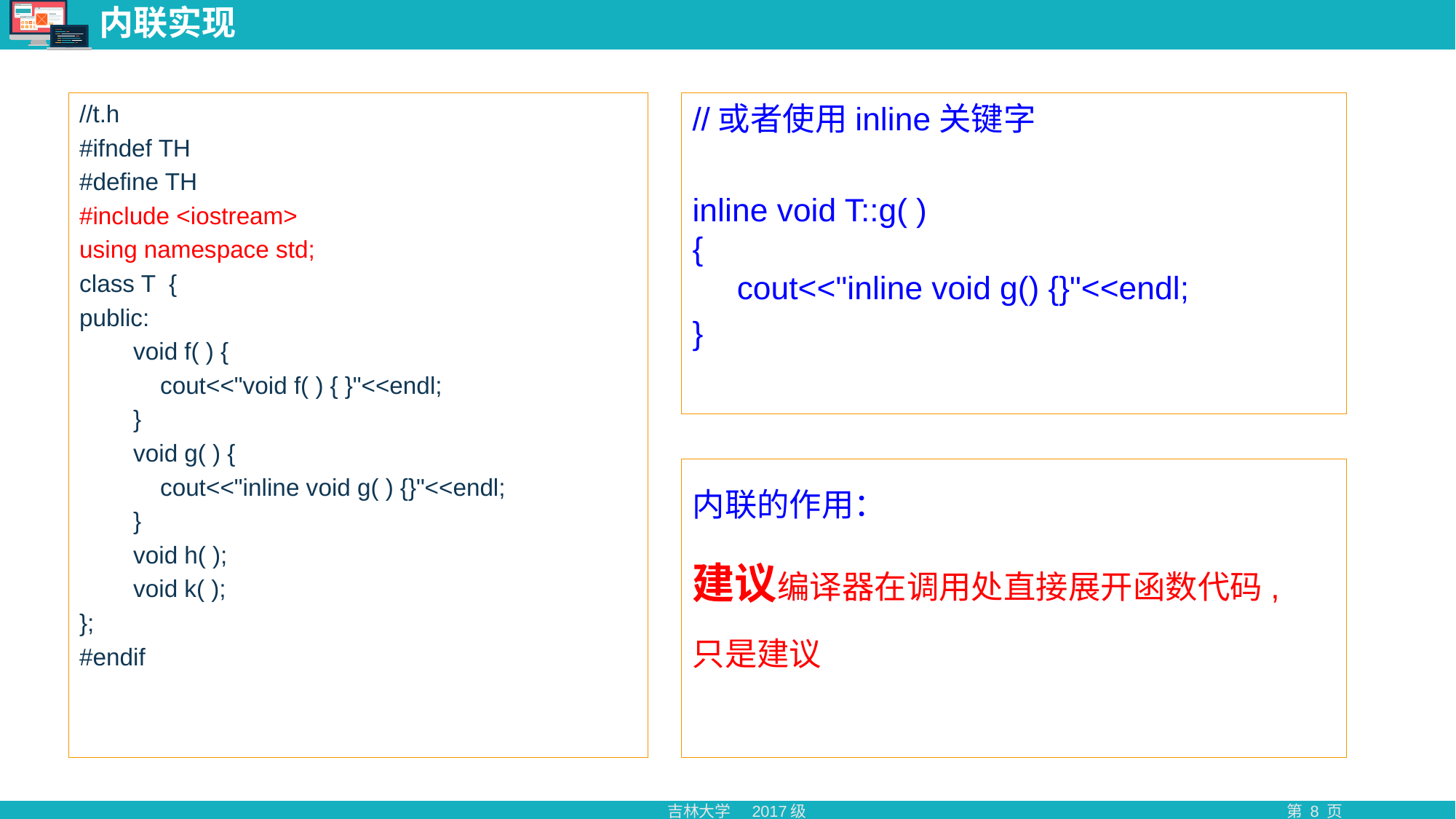

# 内联实现
//t.h
#ifndef TH
#define TH
#include <iostream>
using namespace std;
class T  {
public:
        void f( ) {
            cout<<"void f( ) { }"<<endl;
        }
        void g( ) {
            cout<<"inline void g( ) {}"<<endl;
        }
        void h( );
        void k( );
};
#endif
//或者使用inline关键字

inline void T::g( )
{
     cout<<"inline void g() {}"<<endl;
}
内联的作用：
建议编译器在调用处直接展开函数代码,
只是建议